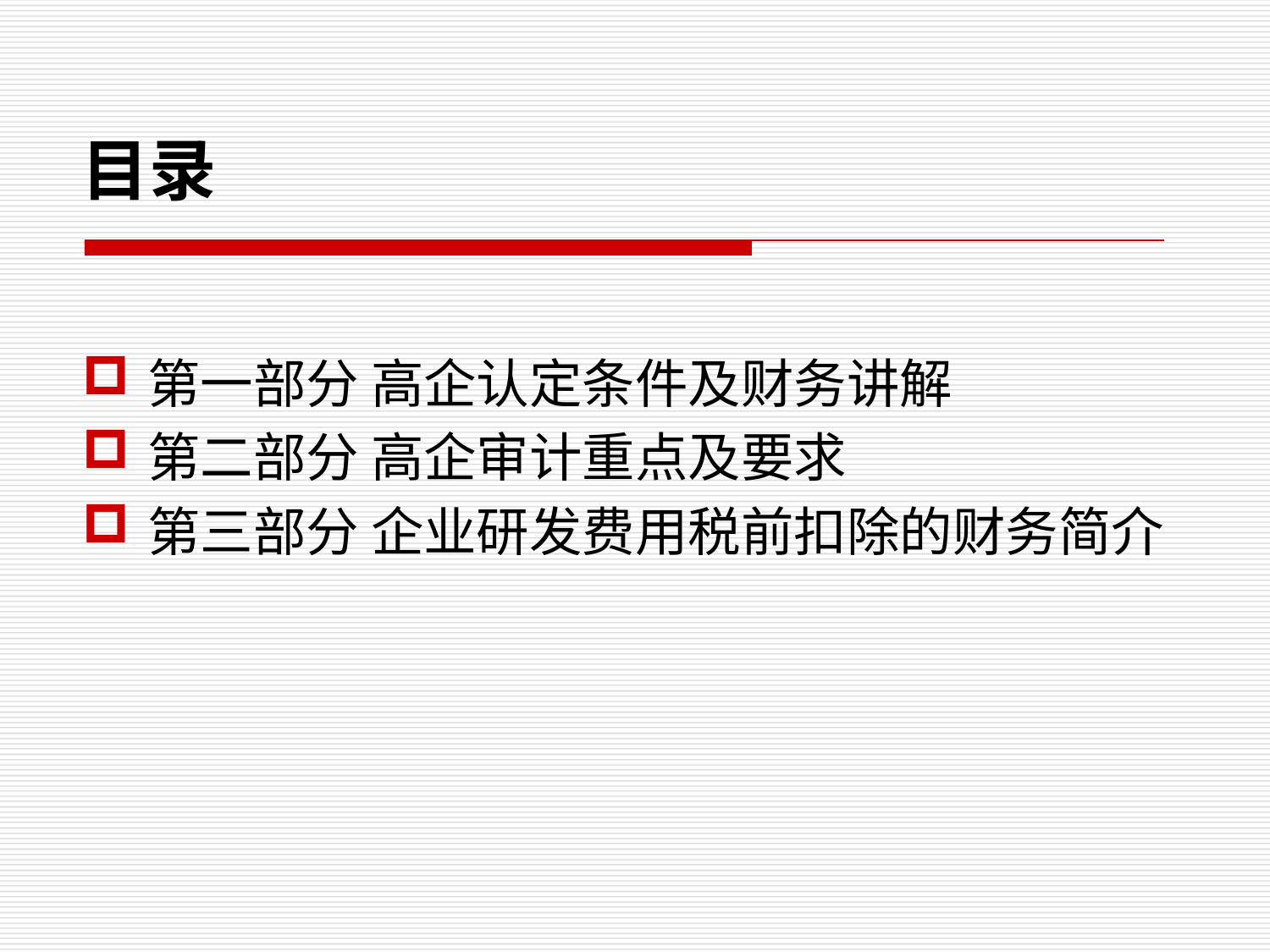

# 目录

第一部分 高企认定条件及财务讲解
第二部分 高企审计重点及要求
第三部分 企业研发费用税前扣除的财务简介